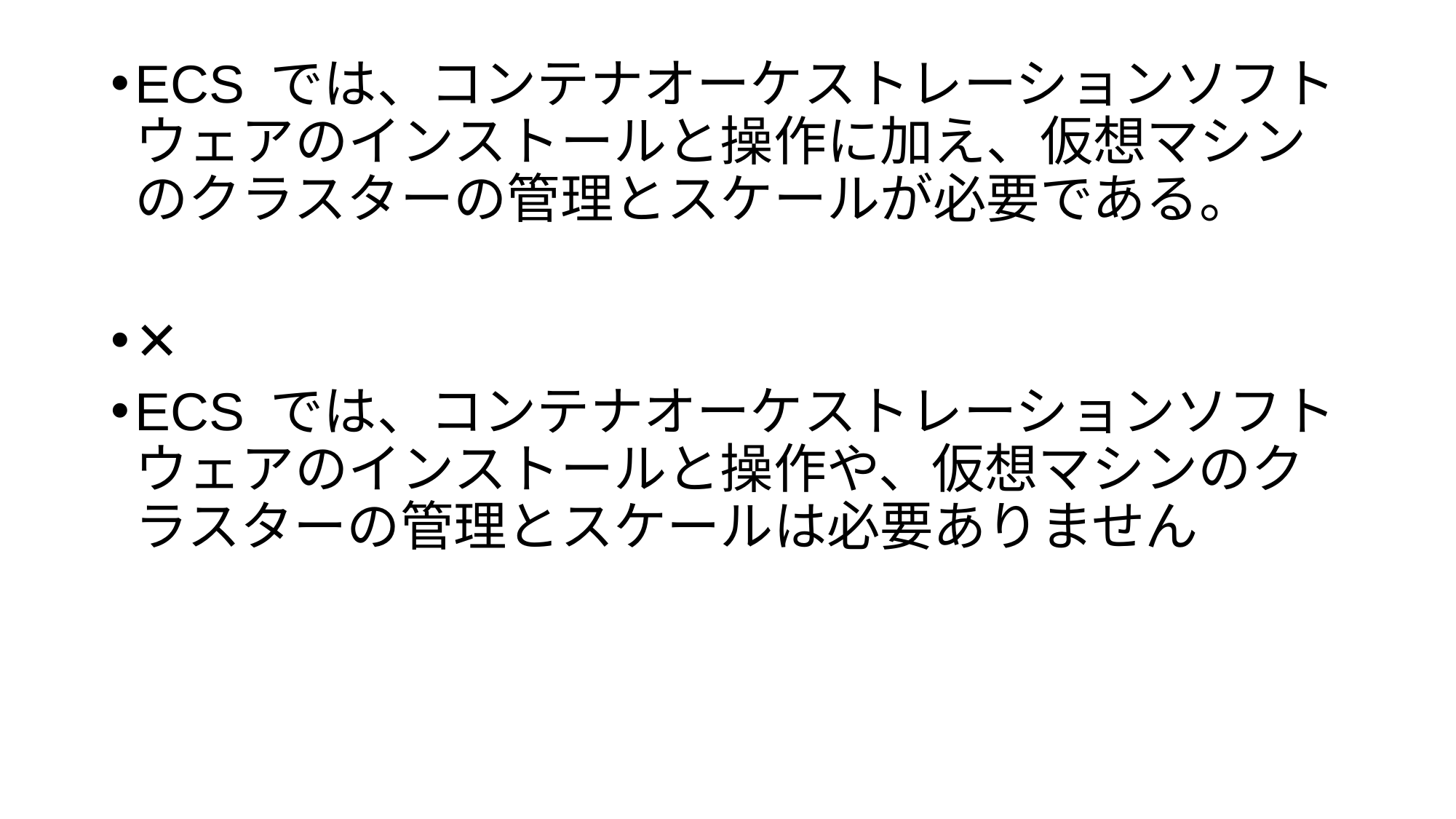

ECS では、コンテナオーケストレーションソフトウェアのインストールと操作に加え、仮想マシンのクラスターの管理とスケールが必要である。

✕
ECS では、コンテナオーケストレーションソフトウェアのインストールと操作や、仮想マシンのクラスターの管理とスケールは必要ありません